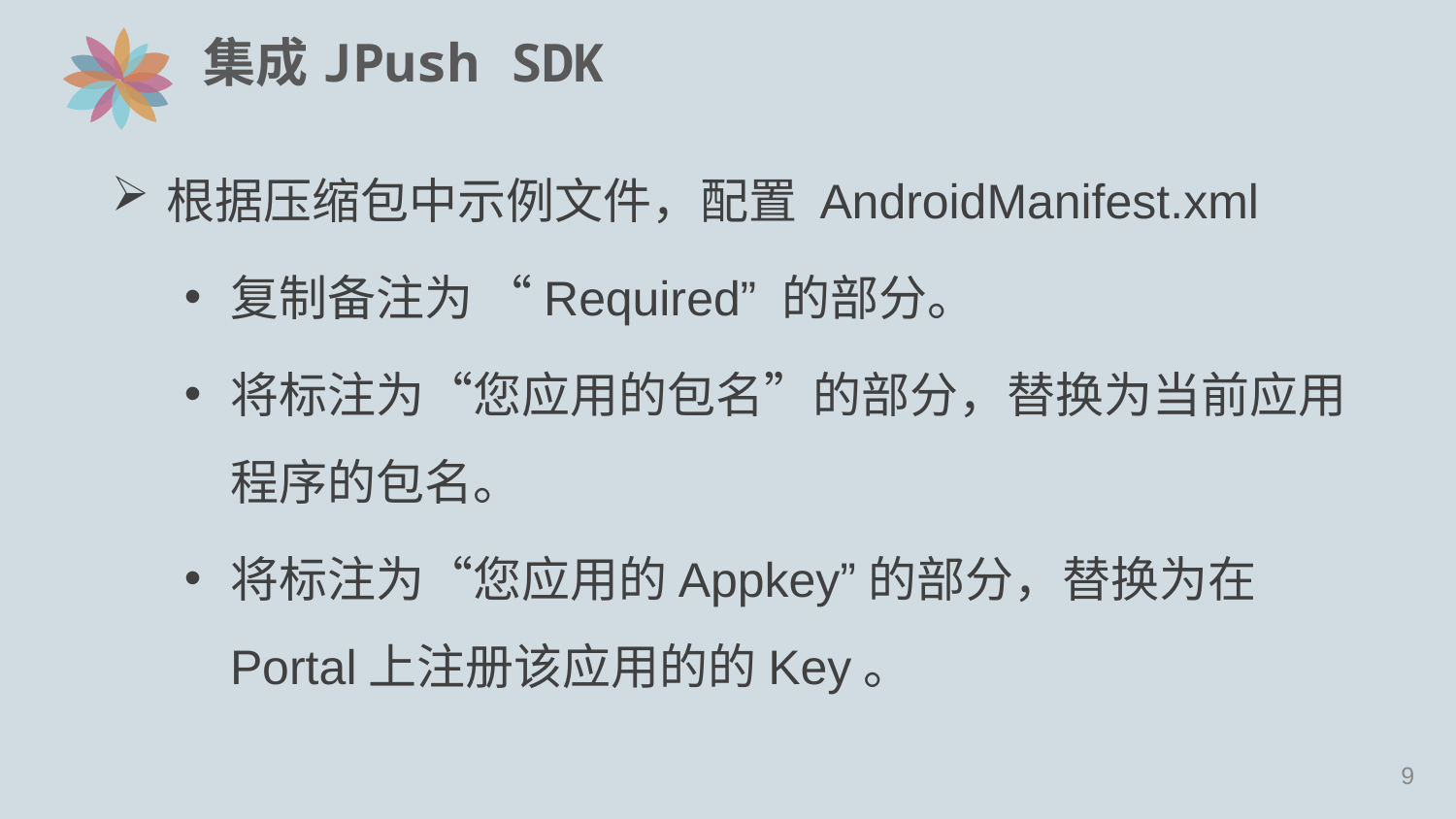

# 集成JPush SDK
根据压缩包中示例文件，配置 AndroidManifest.xml
复制备注为 “Required” 的部分。
将标注为“您应用的包名”的部分，替换为当前应用程序的包名。
将标注为“您应用的Appkey”的部分，替换为在Portal上注册该应用的的Key。

9